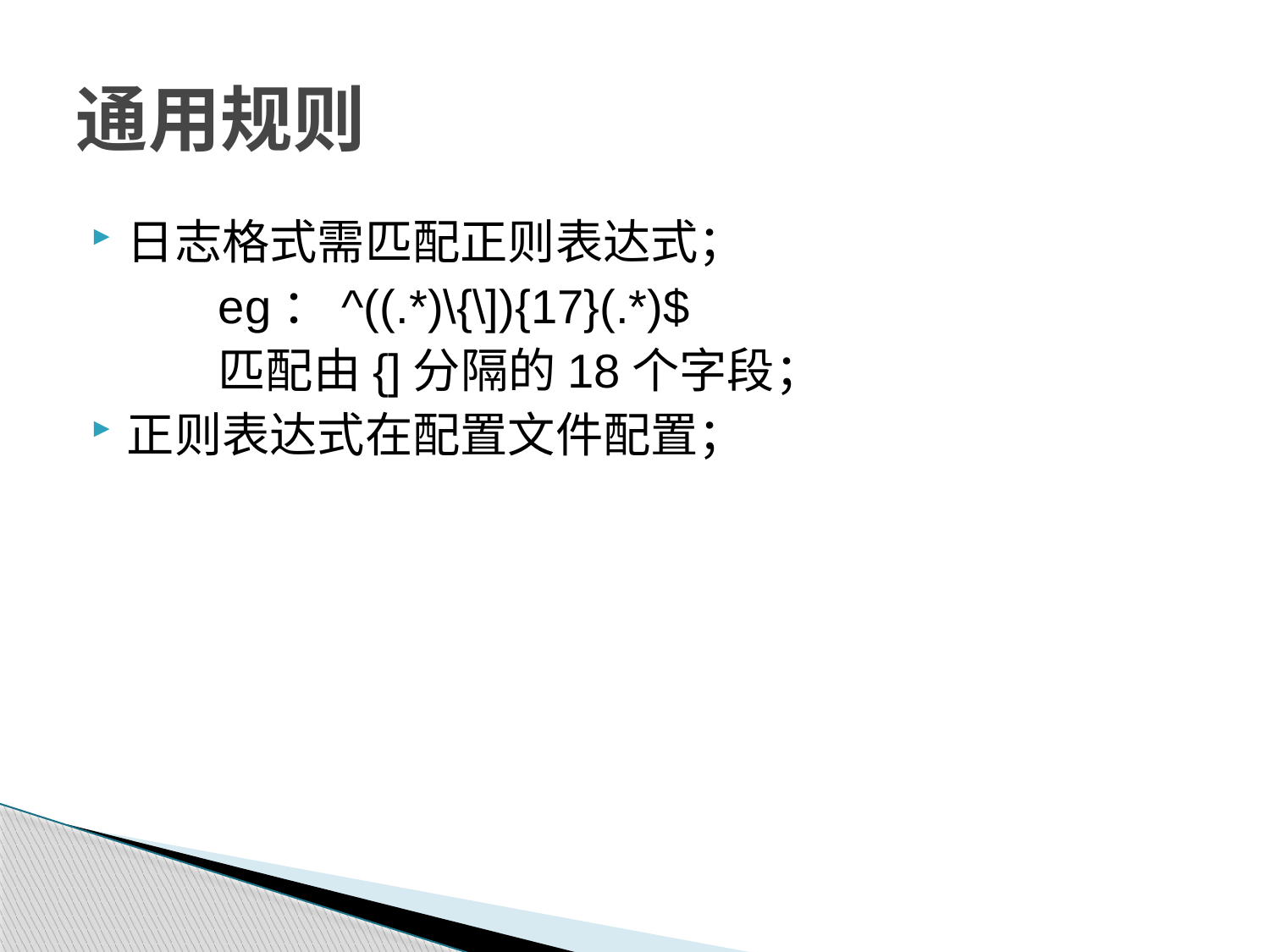

# 通用规则
日志格式需匹配正则表达式；
	eg：^((.*)\{\]){17}(.*)$
	匹配由{]分隔的18个字段；
正则表达式在配置文件配置；